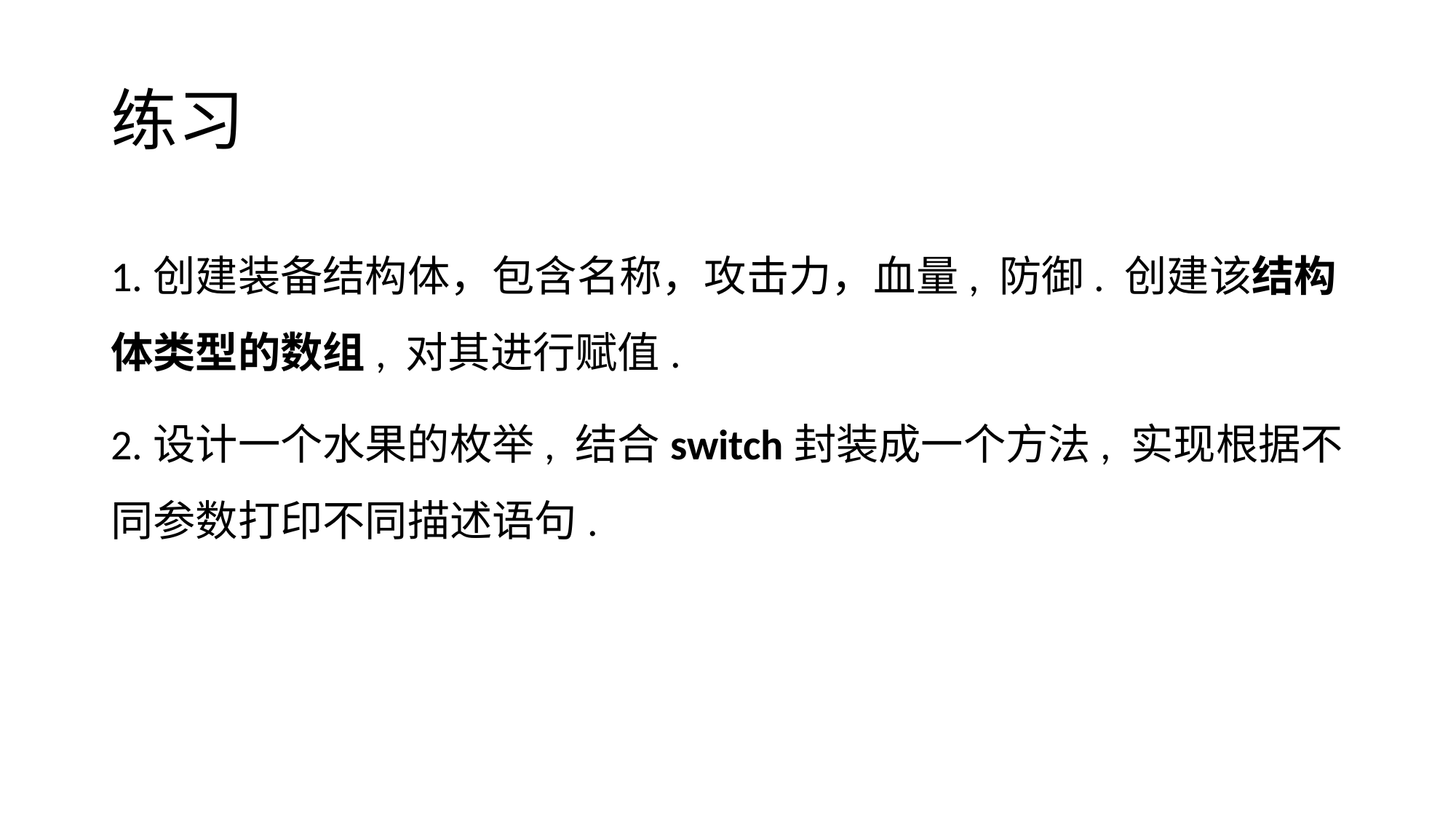

# 练习
1.创建装备结构体，包含名称，攻击⼒，⾎量, 防御. 创建该结构体类型的数组, 对其进行赋值.
2.设计一个水果的枚举, 结合switch封装成一个方法, 实现根据不同参数打印不同描述语句.